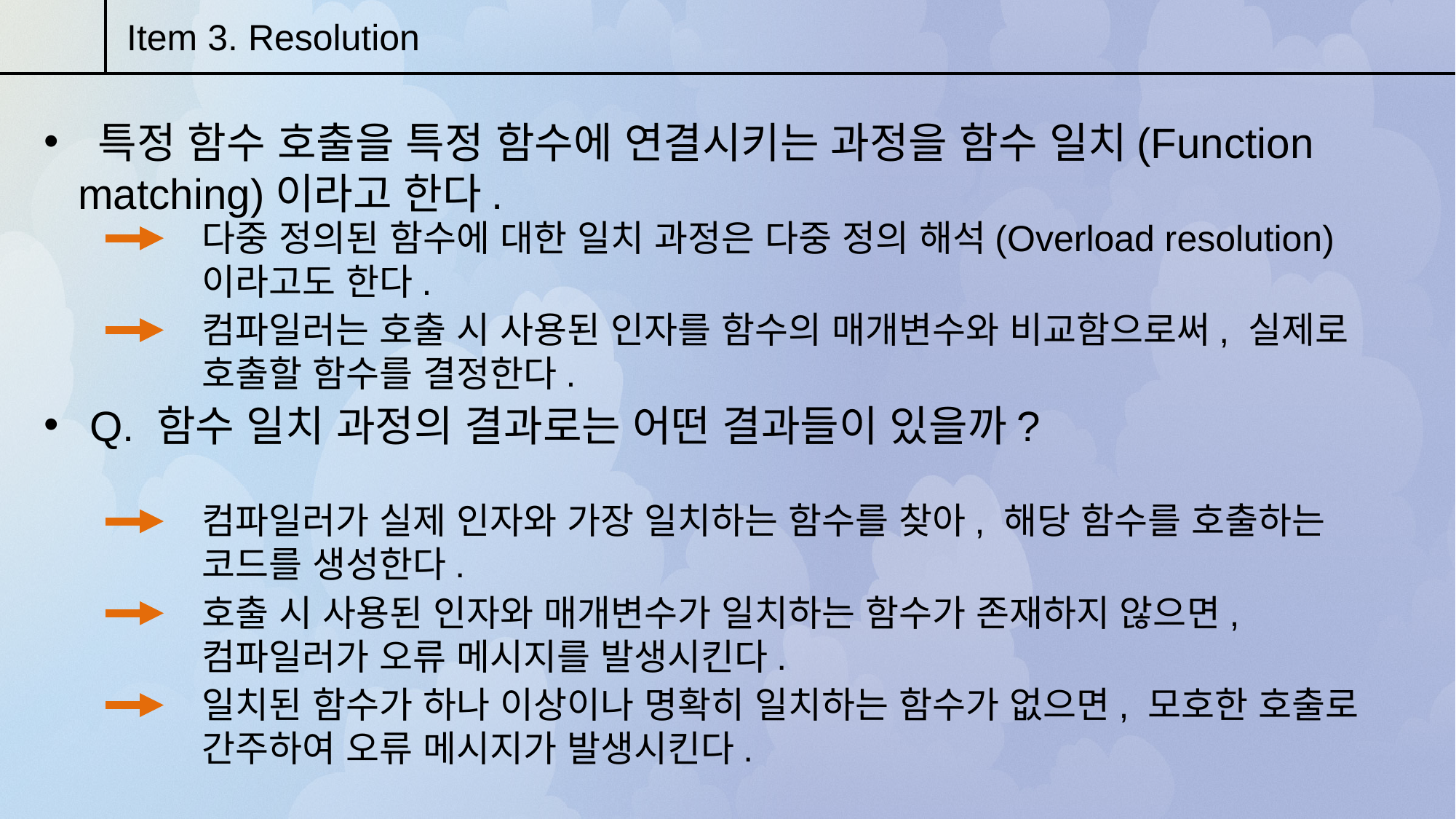

Item 3. Resolution
 특정 함수 호출을 특정 함수에 연결시키는 과정을 함수 일치(Function matching)이라고 한다.
다중 정의된 함수에 대한 일치 과정은 다중 정의 해석(Overload resolution)이라고도 한다.
컴파일러는 호출 시 사용된 인자를 함수의 매개변수와 비교함으로써, 실제로 호출할 함수를 결정한다.
 Q. 함수 일치 과정의 결과로는 어떤 결과들이 있을까?
컴파일러가 실제 인자와 가장 일치하는 함수를 찾아, 해당 함수를 호출하는 코드를 생성한다.
호출 시 사용된 인자와 매개변수가 일치하는 함수가 존재하지 않으면, 컴파일러가 오류 메시지를 발생시킨다.
일치된 함수가 하나 이상이나 명확히 일치하는 함수가 없으면, 모호한 호출로 간주하여 오류 메시지가 발생시킨다.